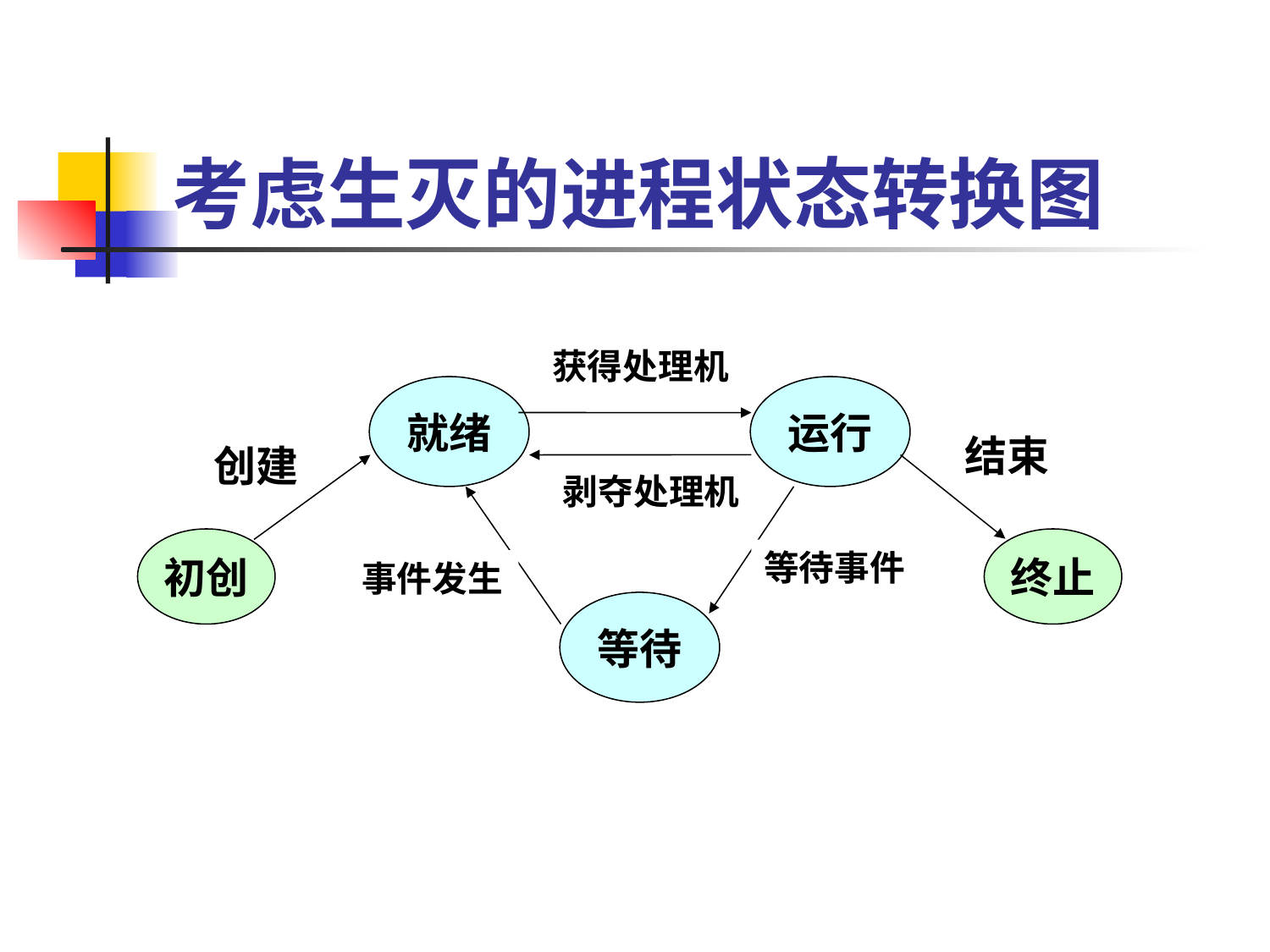

# 考虑生灭的进程状态转换图
获得处理机
就绪
运行

剥夺处理机

等待事件
事件发生
等待
结束
创建

初创
终止